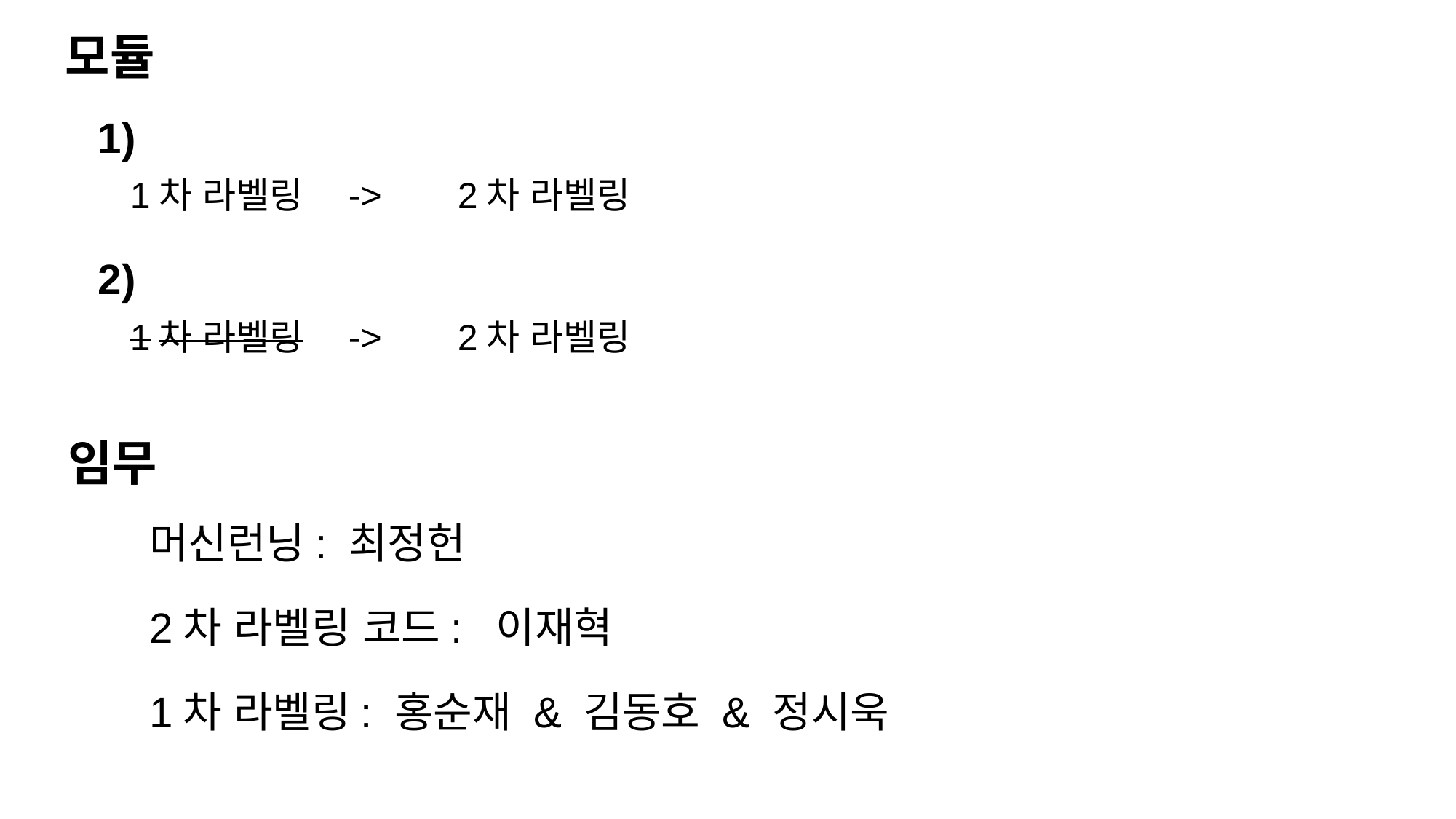

모듈
1)
1차 라벨링	->	2차 라벨링
2)
1차 라벨링	->	2차 라벨링
임무
머신런닝: 최정헌
2차 라벨링 코드:  이재혁
1차 라벨링: 홍순재 & 김동호 & 정시욱